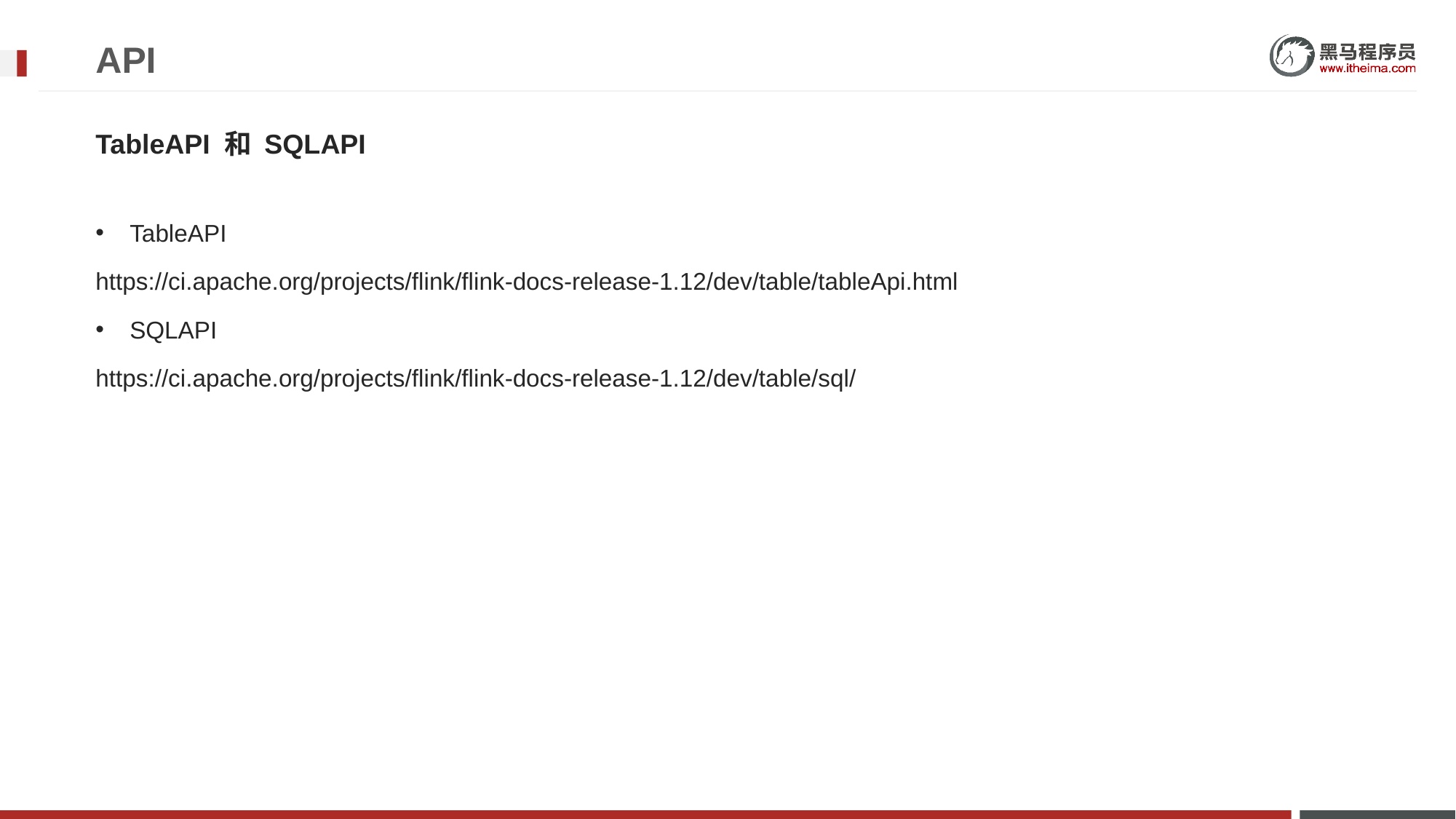

# API
TableAPI 和 SQLAPI
TableAPI
https://ci.apache.org/projects/flink/flink-docs-release-1.12/dev/table/tableApi.html
SQLAPI
https://ci.apache.org/projects/flink/flink-docs-release-1.12/dev/table/sql/